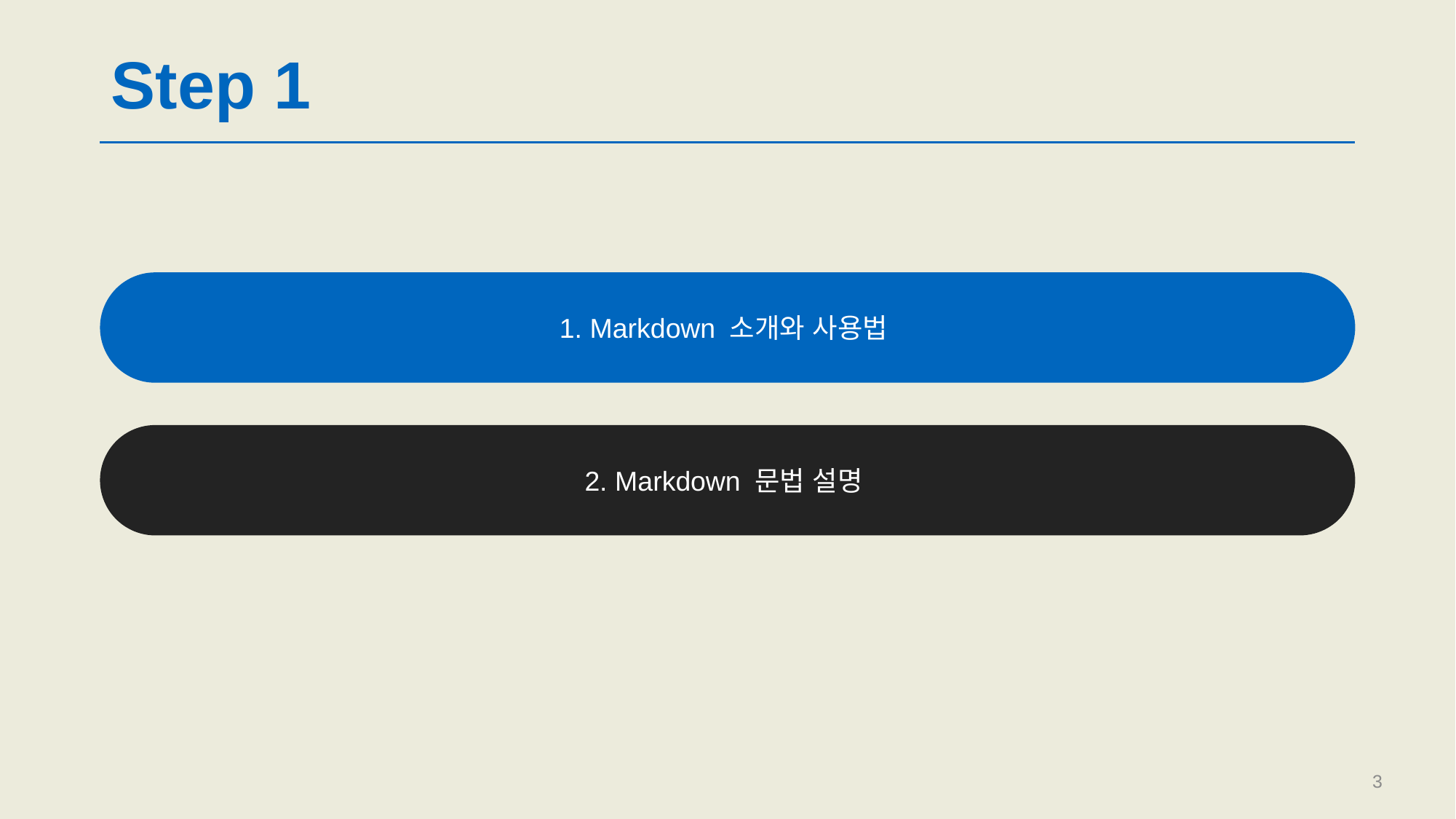

# Step 1
1. Markdown 소개와 사용법
2. Markdown 문법 설명
3